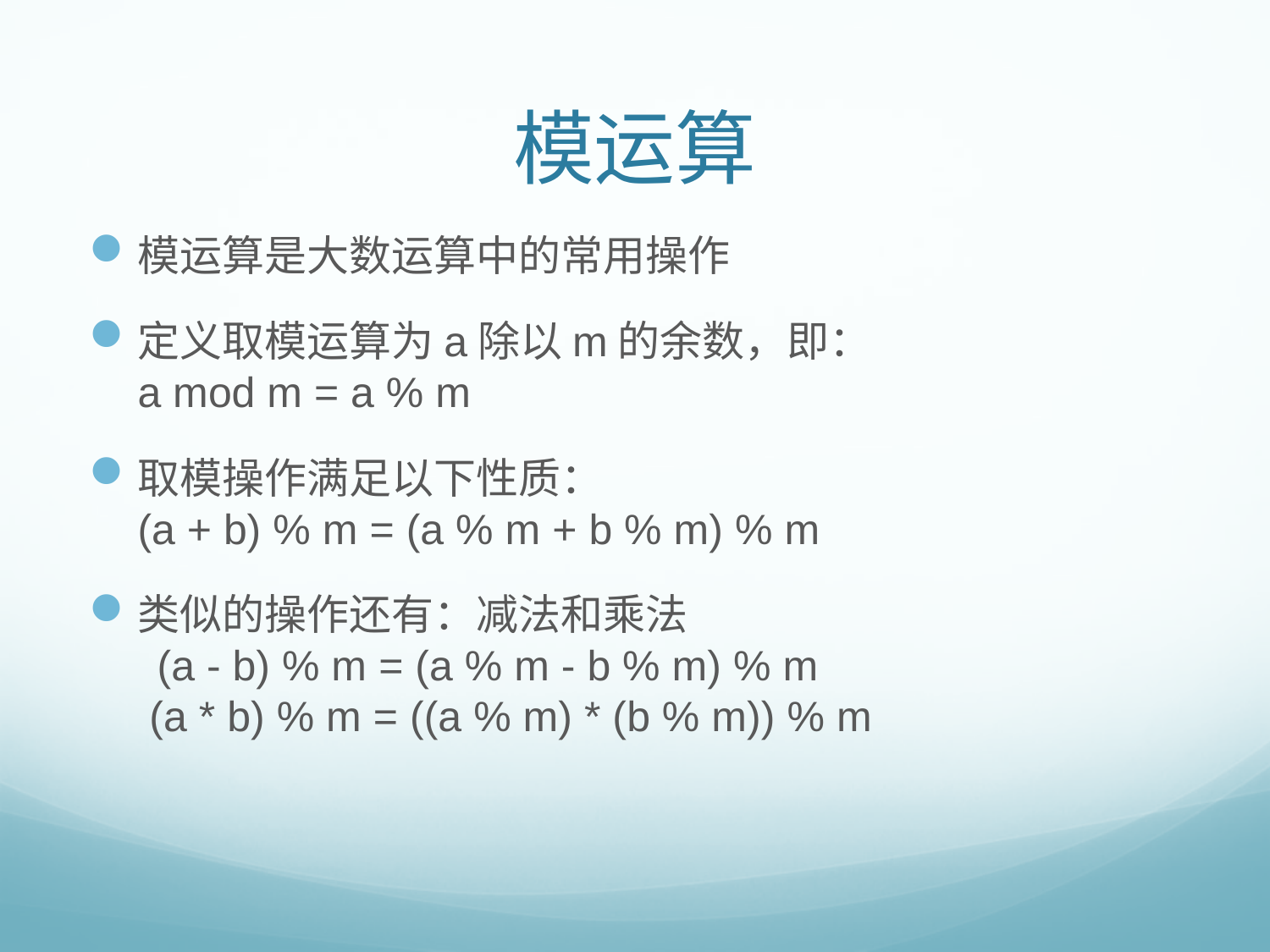

# 模运算
模运算是大数运算中的常用操作
定义取模运算为a除以m的余数，即：
a mod m = a % m
取模操作满足以下性质：
(a + b) % m = (a % m + b % m) % m
类似的操作还有：减法和乘法
 (a - b) % m = (a % m - b % m) % m
 (a * b) % m = ((a % m) * (b % m)) % m